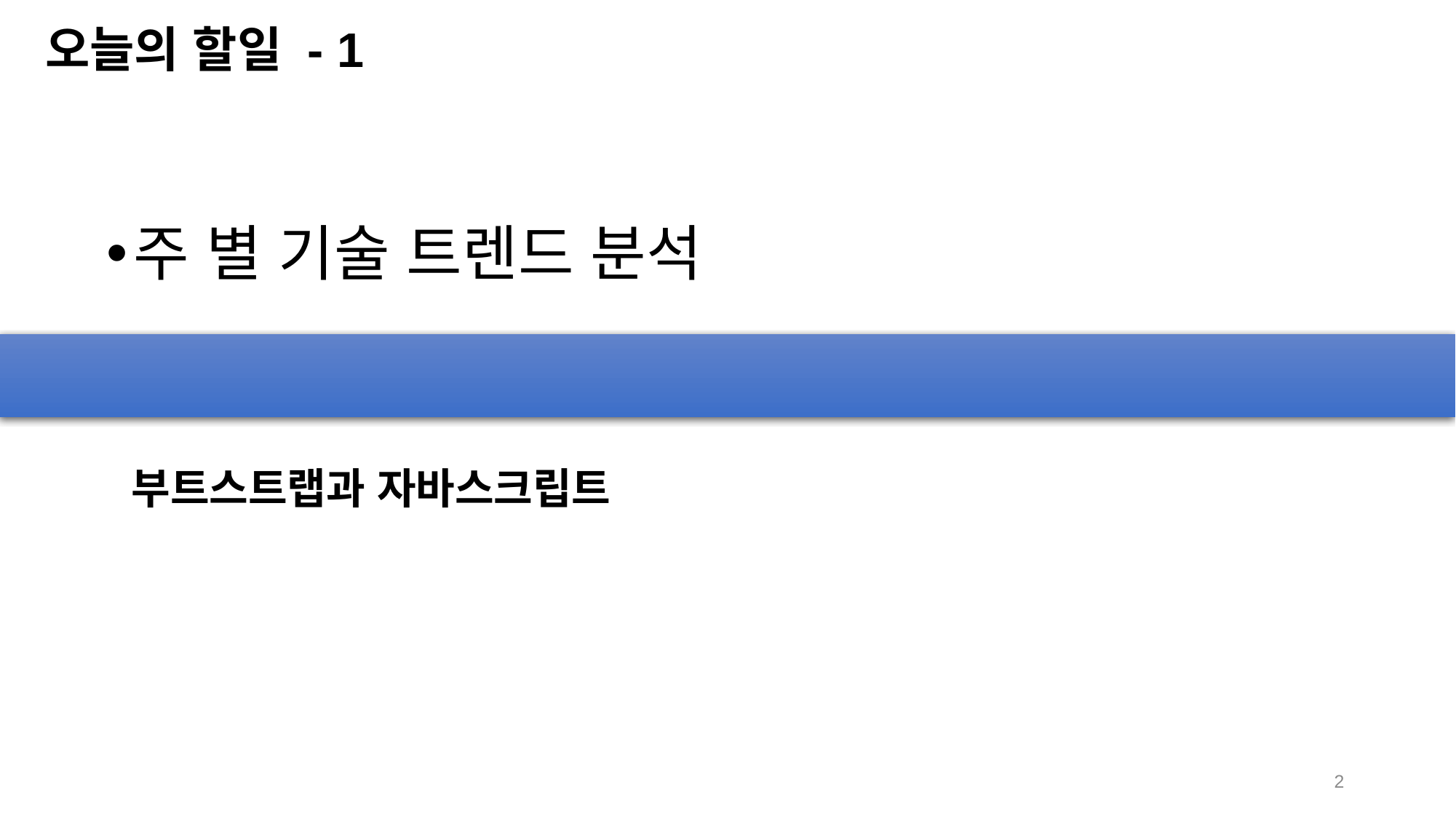

오늘의 할일 - 1
주 별 기술 트렌드 분석

부트스트랩과 자바스크립트
2